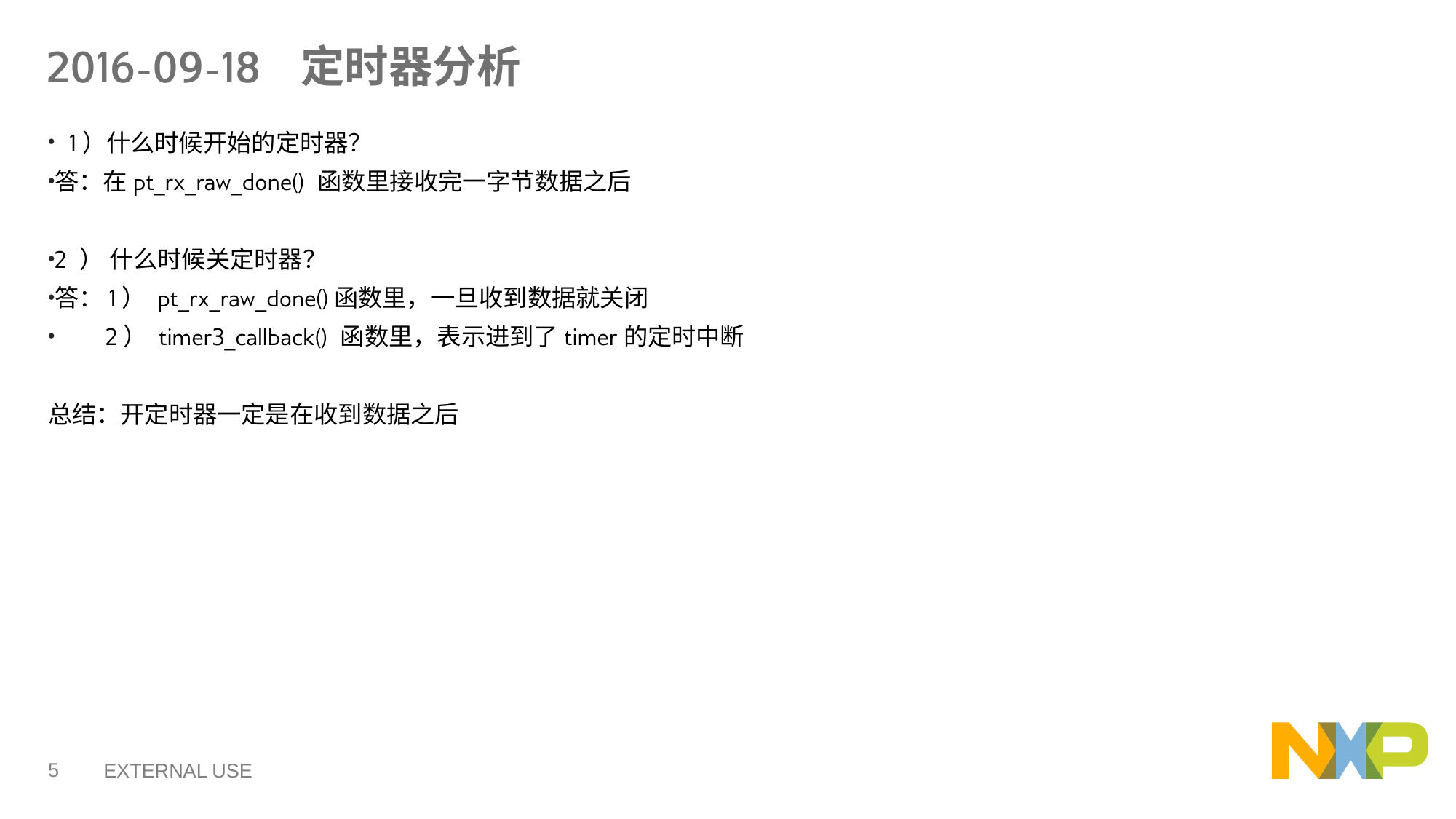

# 2016-09-18  定时器分析
  1）什么时候开始的定时器？
答：在pt_rx_raw_done() 函数里接收完一字节数据之后

2 ） 什么时候关定时器？
答：1） pt_rx_raw_done()函数里，一旦收到数据就关闭
       2） timer3_callback() 函数里，表示进到了timer的定时中断

总结：开定时器一定是在收到数据之后